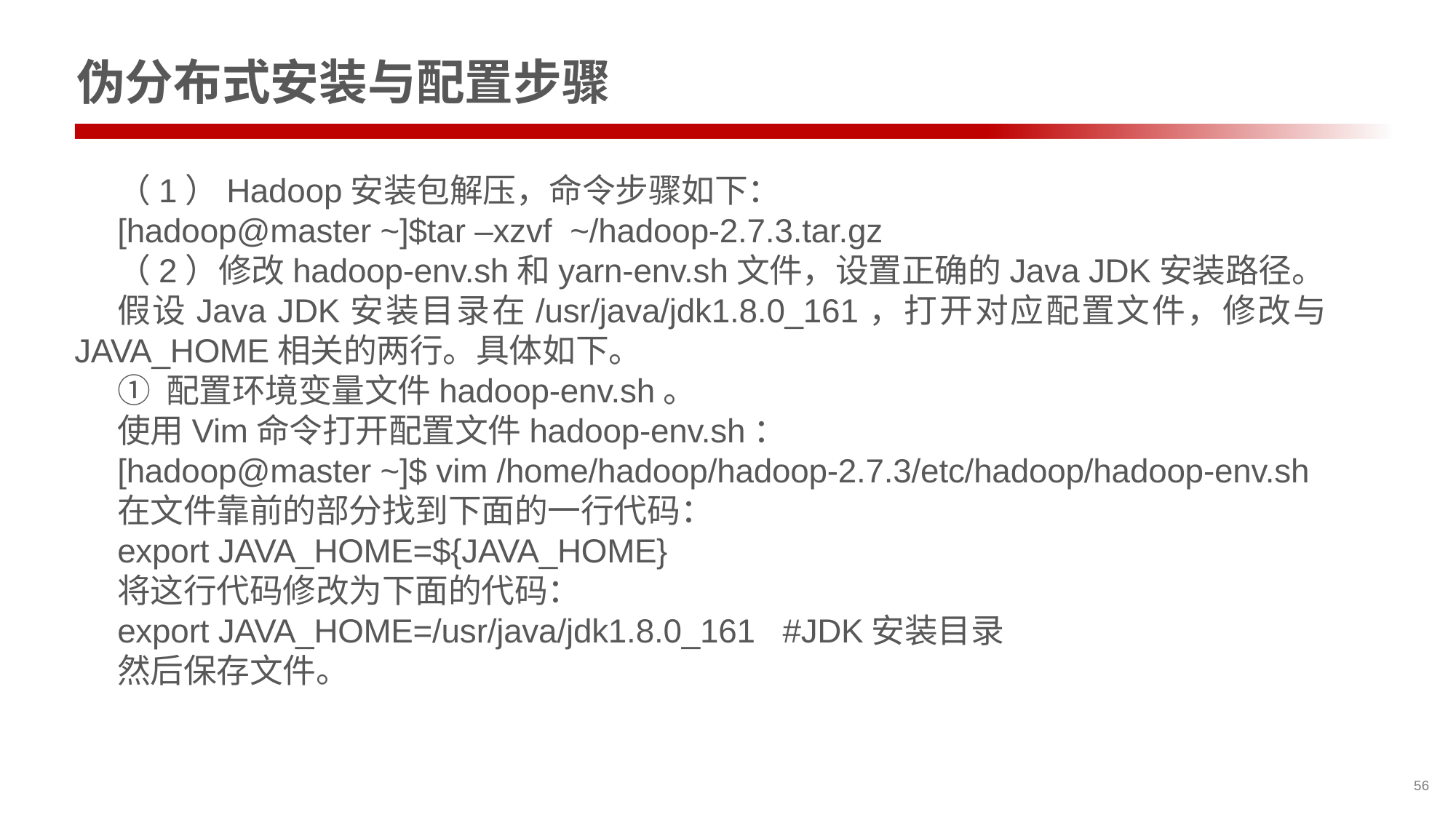

# 伪分布式安装与配置步骤

（1）Hadoop安装包解压，命令步骤如下：
[hadoop@master ~]$tar –xzvf  ~/hadoop-2.7.3.tar.gz
（2）修改hadoop-env.sh和yarn-env.sh文件，设置正确的Java JDK安装路径。
假设Java JDK安装目录在/usr/java/jdk1.8.0_161，打开对应配置文件，修改与JAVA_HOME相关的两行。具体如下。
① 配置环境变量文件hadoop-env.sh。
使用Vim命令打开配置文件hadoop-env.sh：
[hadoop@master ~]$ vim /home/hadoop/hadoop-2.7.3/etc/hadoop/hadoop-env.sh
在文件靠前的部分找到下面的一行代码：
export JAVA_HOME=${JAVA_HOME}
将这行代码修改为下面的代码：
export JAVA_HOME=/usr/java/jdk1.8.0_161   #JDK安装目录
然后保存文件。
56